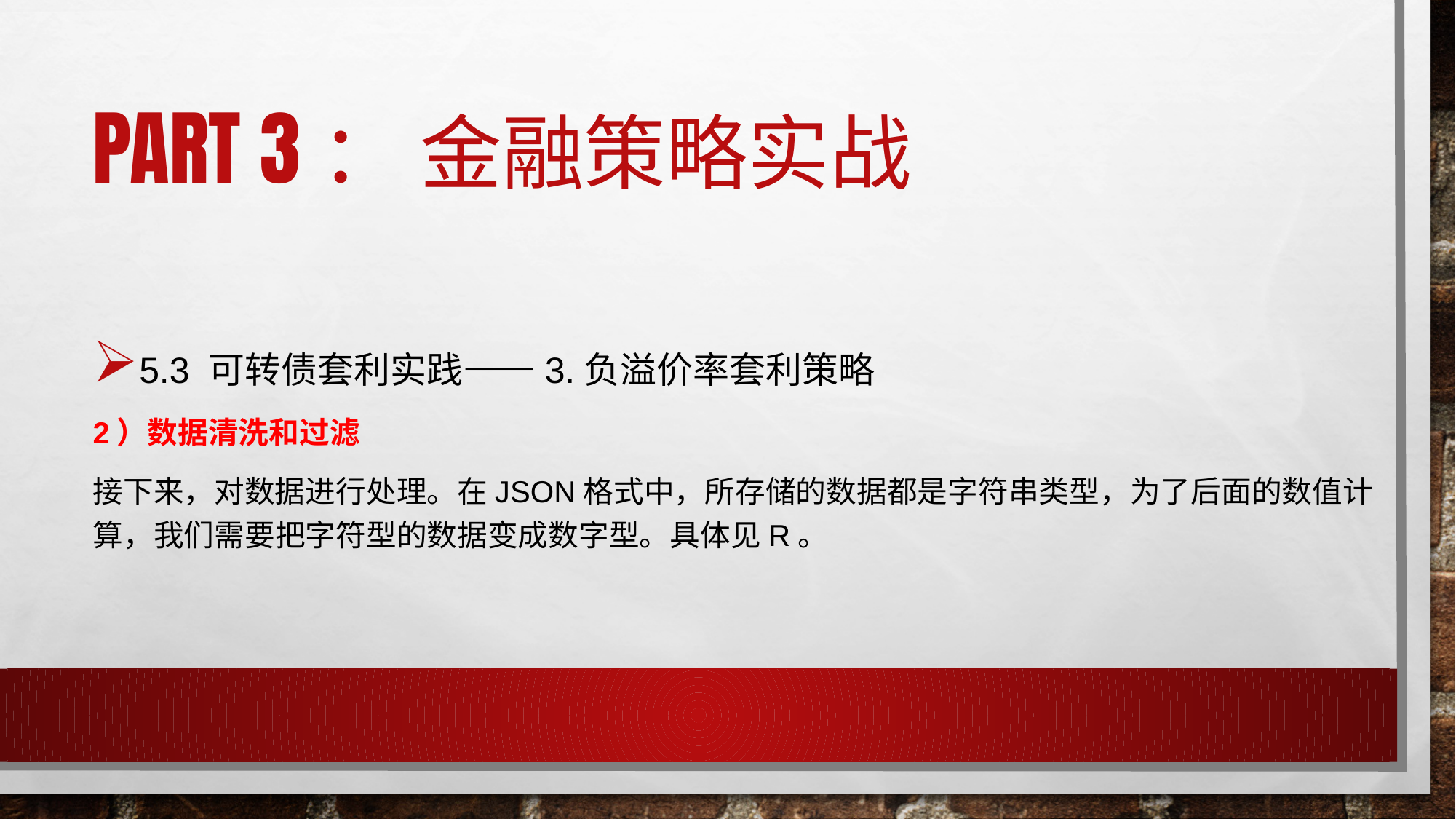

# Part 3： 金融策略实战
5.3 可转债套利实践——3.负溢价率套利策略
2）数据清洗和过滤
接下来，对数据进行处理。在JSON格式中，所存储的数据都是字符串类型，为了后面的数值计算，我们需要把字符型的数据变成数字型。具体见R。